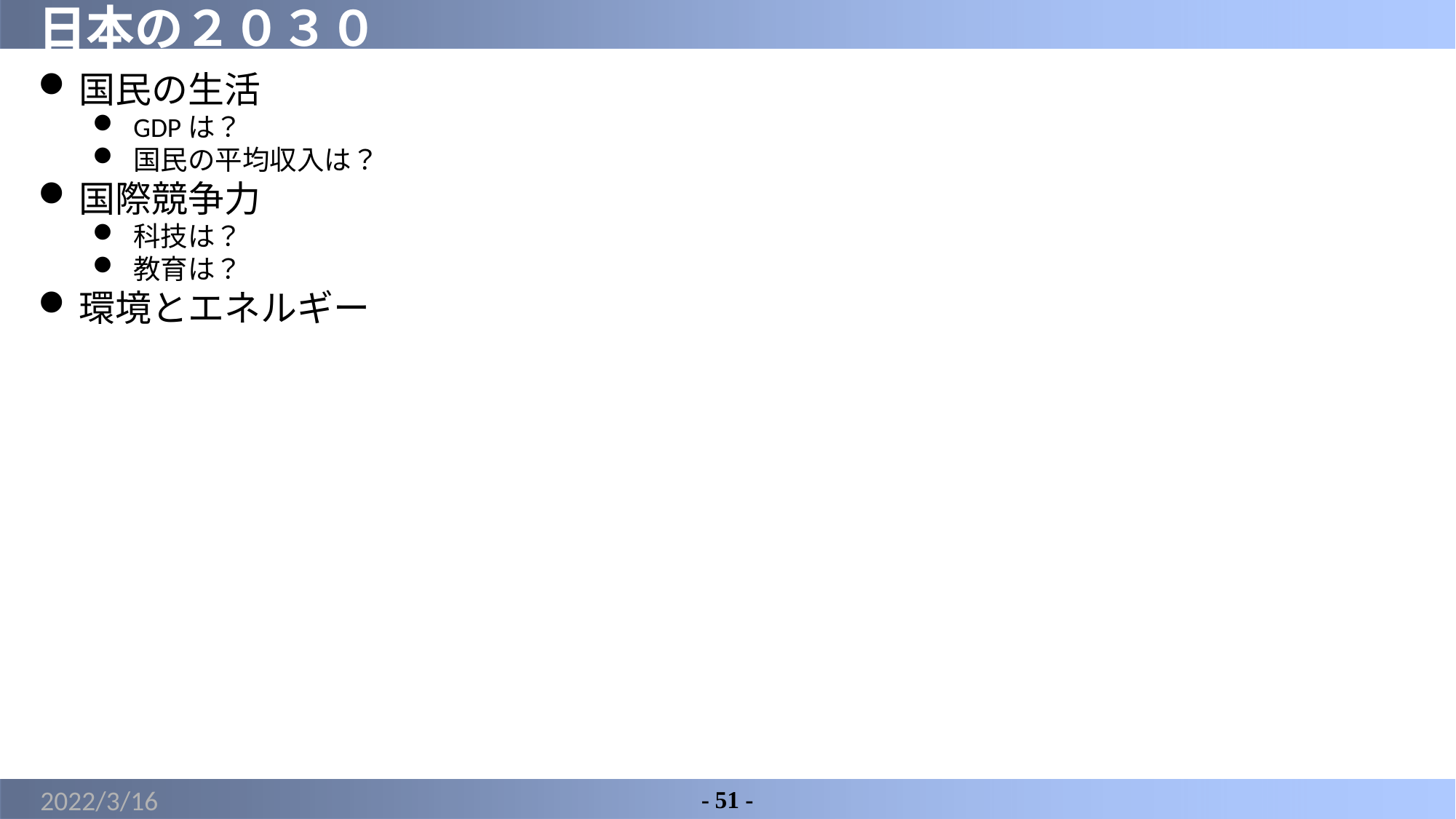

# 日本の２０３０
国民の生活
GDPは？
国民の平均収入は？
国際競争力
科技は？
教育は？
環境とエネルギー
2022/3/16
- 51 -